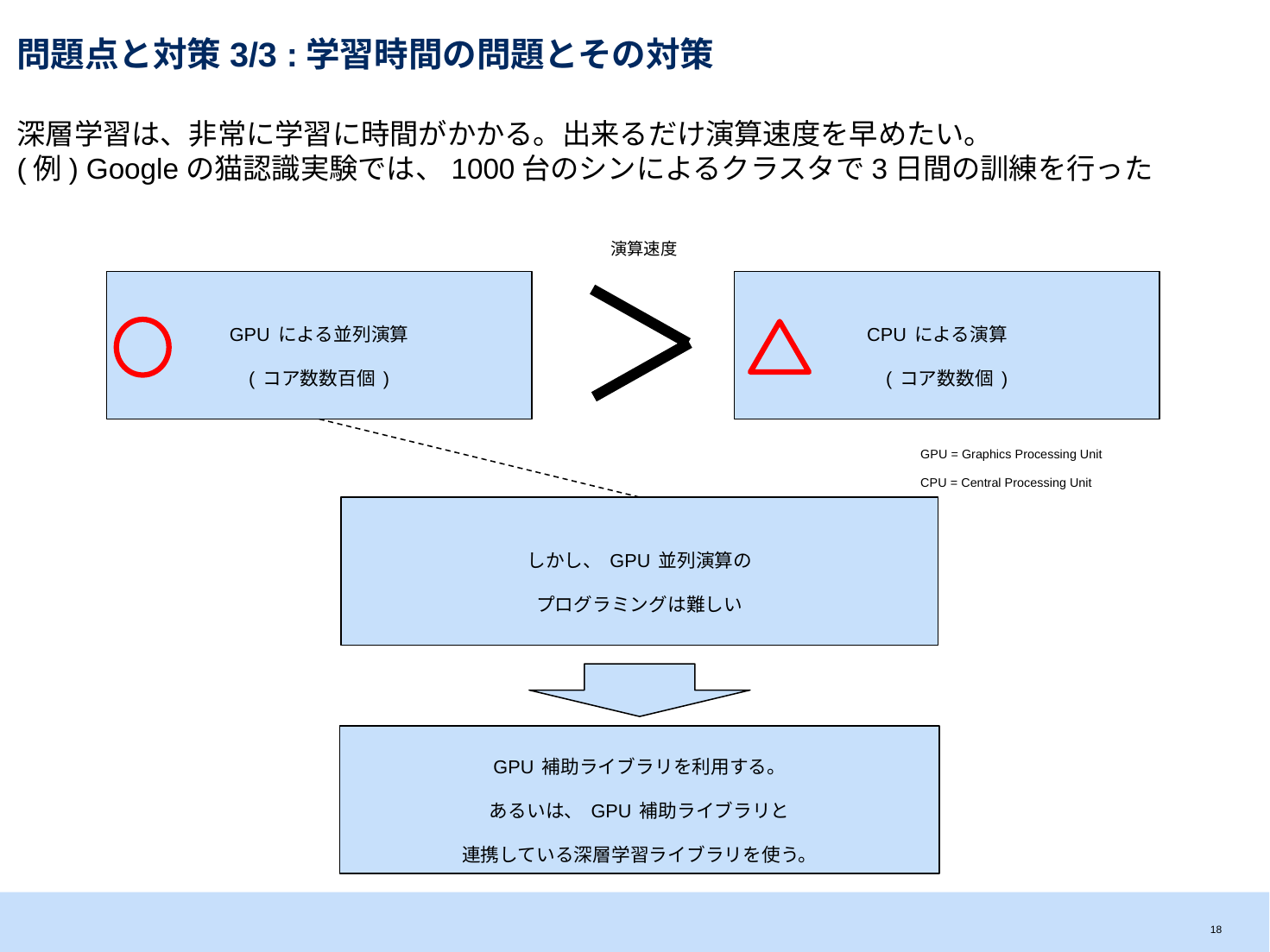

# 問題点と対策3/3 :学習時間の問題とその対策
深層学習は、非常に学習に時間がかかる。出来るだけ演算速度を早めたい。
(例) Googleの猫認識実験では、1000台のシンによるクラスタで3日間の訓練を行った
演算速度
GPUによる並列演算
(コア数数百個)
CPUによる演算
(コア数数個)

GPU = Graphics Processing Unit
CPU = Central Processing Unit
しかし、GPU並列演算の
プログラミングは難しい

GPU補助ライブラリを利用する。
あるいは、GPU補助ライブラリと
連携している深層学習ライブラリを使う。
18